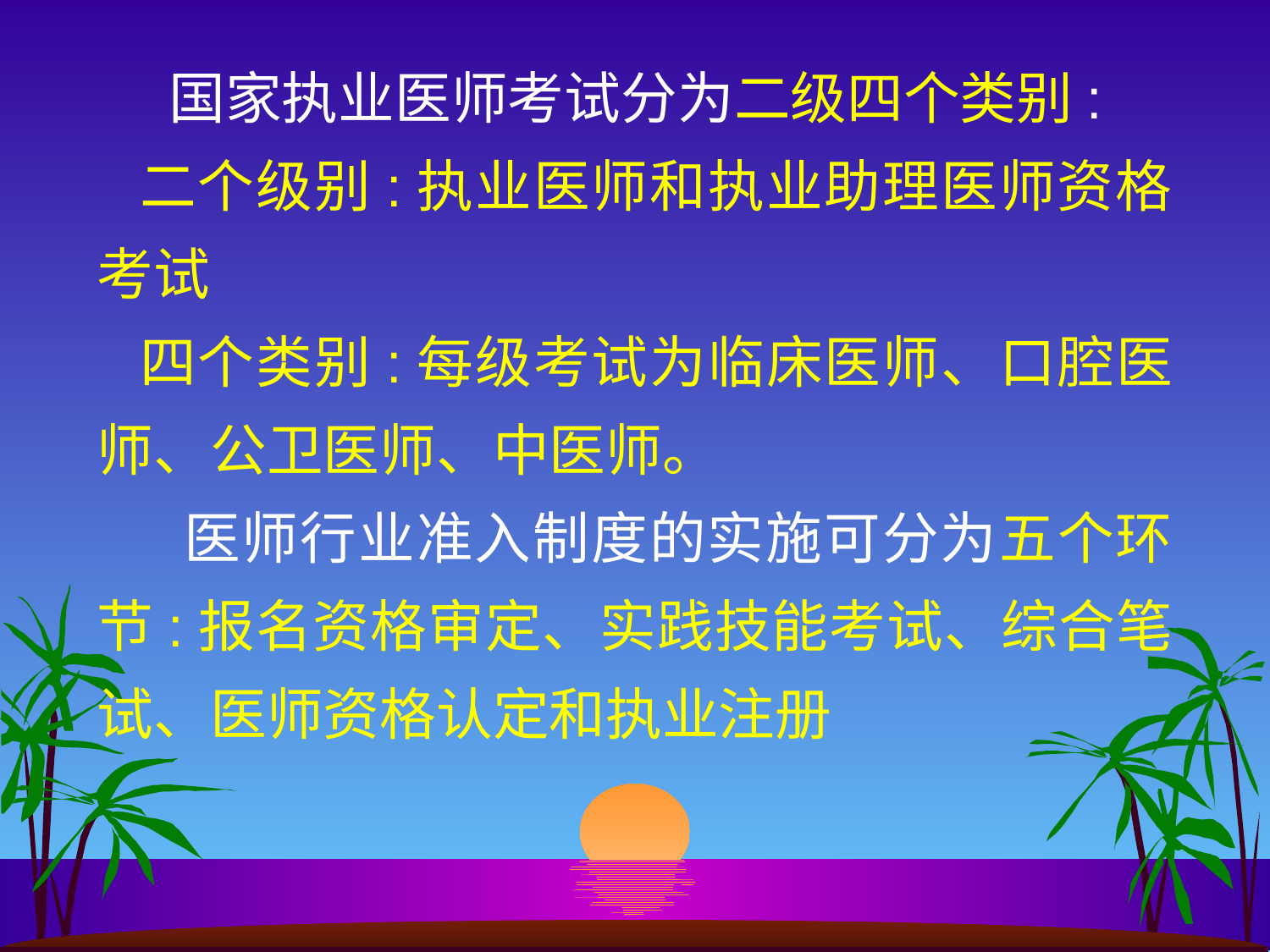

国家执业医师考试分为二级四个类别:
二个级别:执业医师和执业助理医师资格考试
四个类别:每级考试为临床医师、口腔医师、公卫医师、中医师。
  医师行业准入制度的实施可分为五个环节:报名资格审定、实践技能考试、综合笔试、医师资格认定和执业注册
#
​